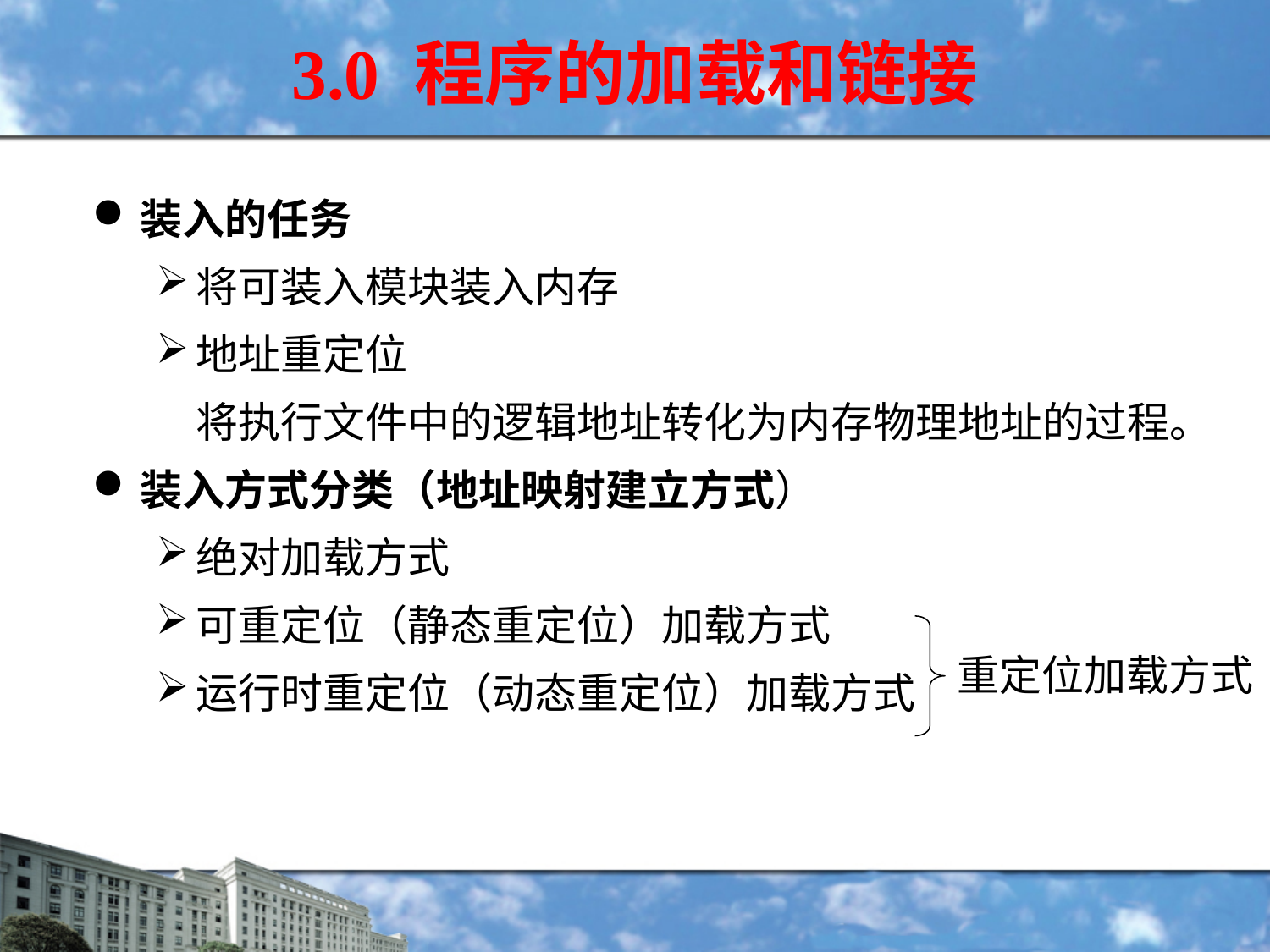

3.0 程序的加载和链接
装入的任务
将可装入模块装入内存
地址重定位
    将执行文件中的逻辑地址转化为内存物理地址的过程。
装入方式分类（地址映射建立方式）
绝对加载方式
可重定位（静态重定位）加载方式
运行时重定位（动态重定位）加载方式

重定位加载方式